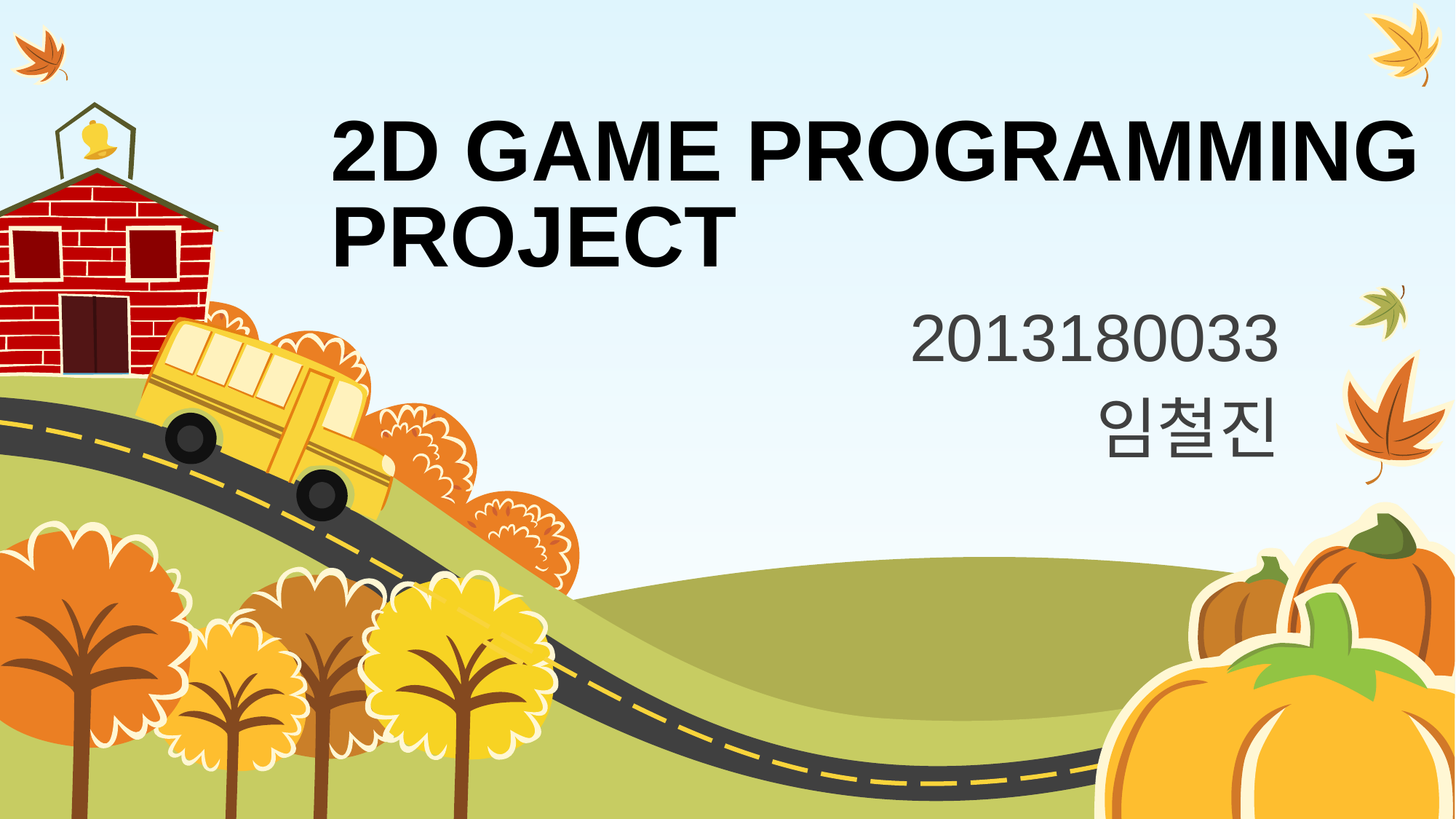

# 2D GAME PROGRAMMING PROJECT
2013180033
임철진